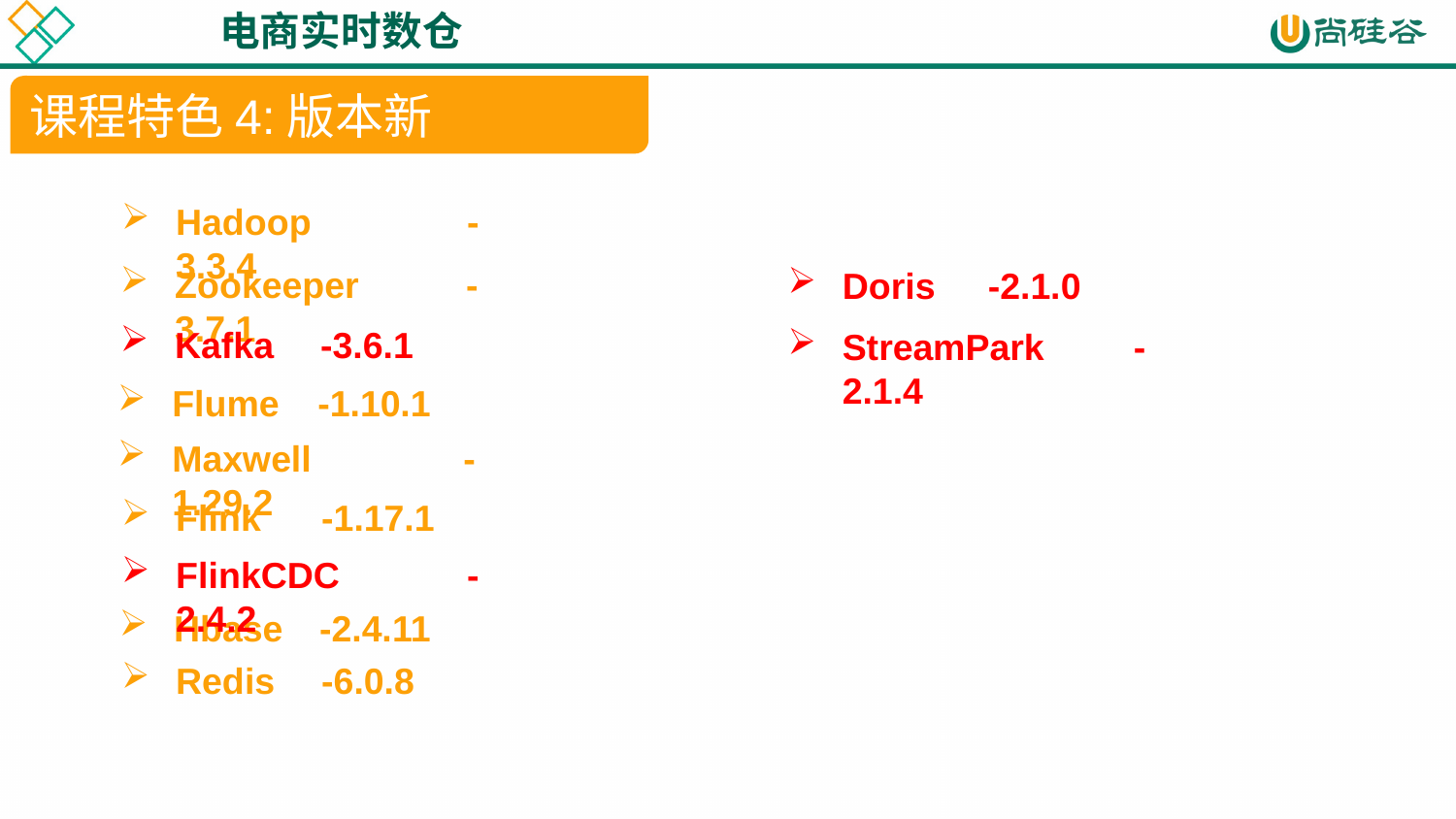

电商实时数仓
课程特色4:版本新
Hadoop  	-3.3.4
Zookeeper 	-3.7.1
Doris	-2.1.0
Kafka   	-3.6.1
StreamPark	-2.1.4
Flume 	-1.10.1
Maxwell 	-1.29.2
Flink 	-1.17.1
FlinkCDC	-2.4.2
Hbase	-2.4.11
Redis	-6.0.8